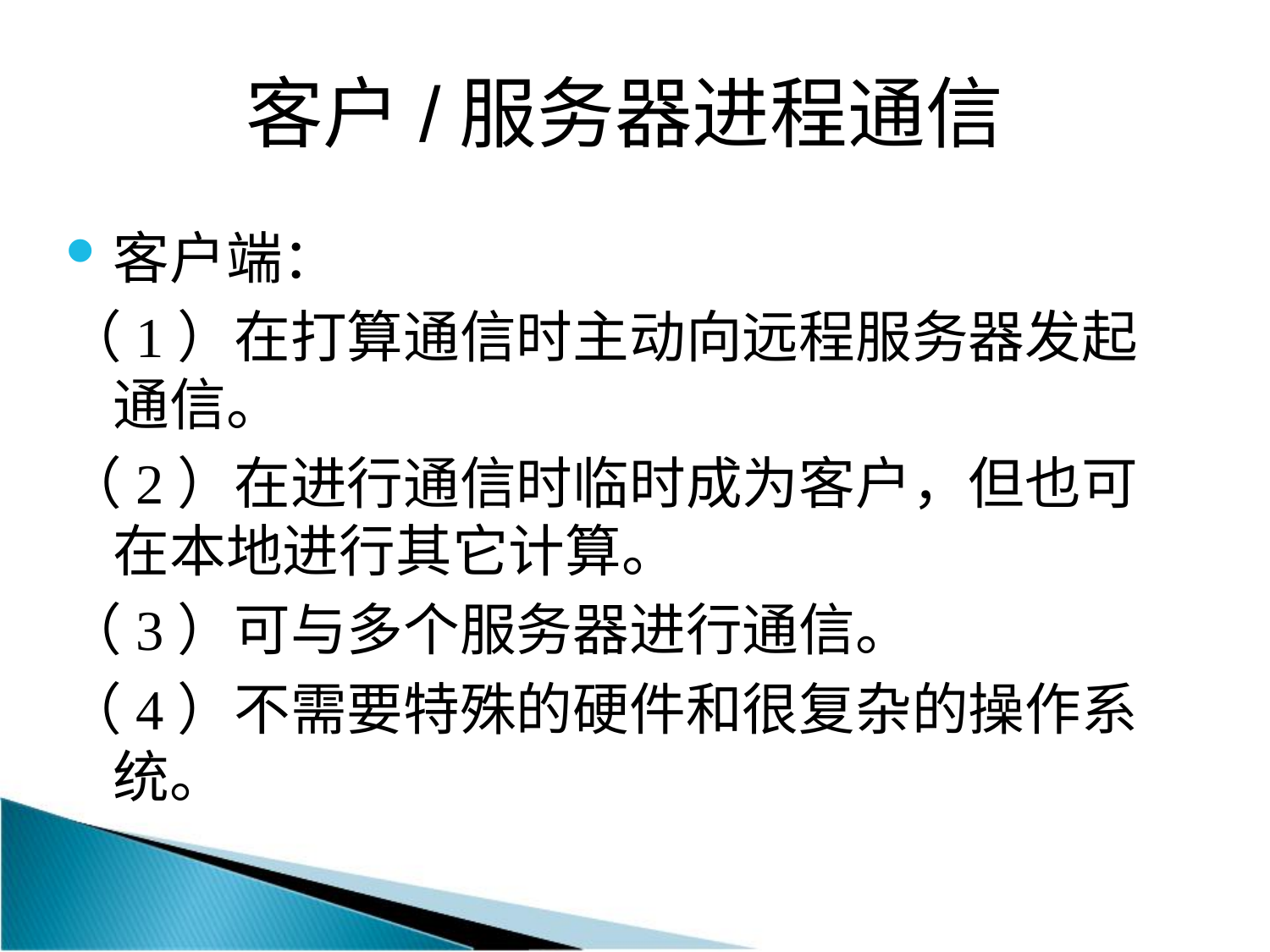

# 客户/服务器进程通信
客户端：
（1）在打算通信时主动向远程服务器发起通信。
（2）在进行通信时临时成为客户，但也可在本地进行其它计算。
（3）可与多个服务器进行通信。
（4）不需要特殊的硬件和很复杂的操作系统。